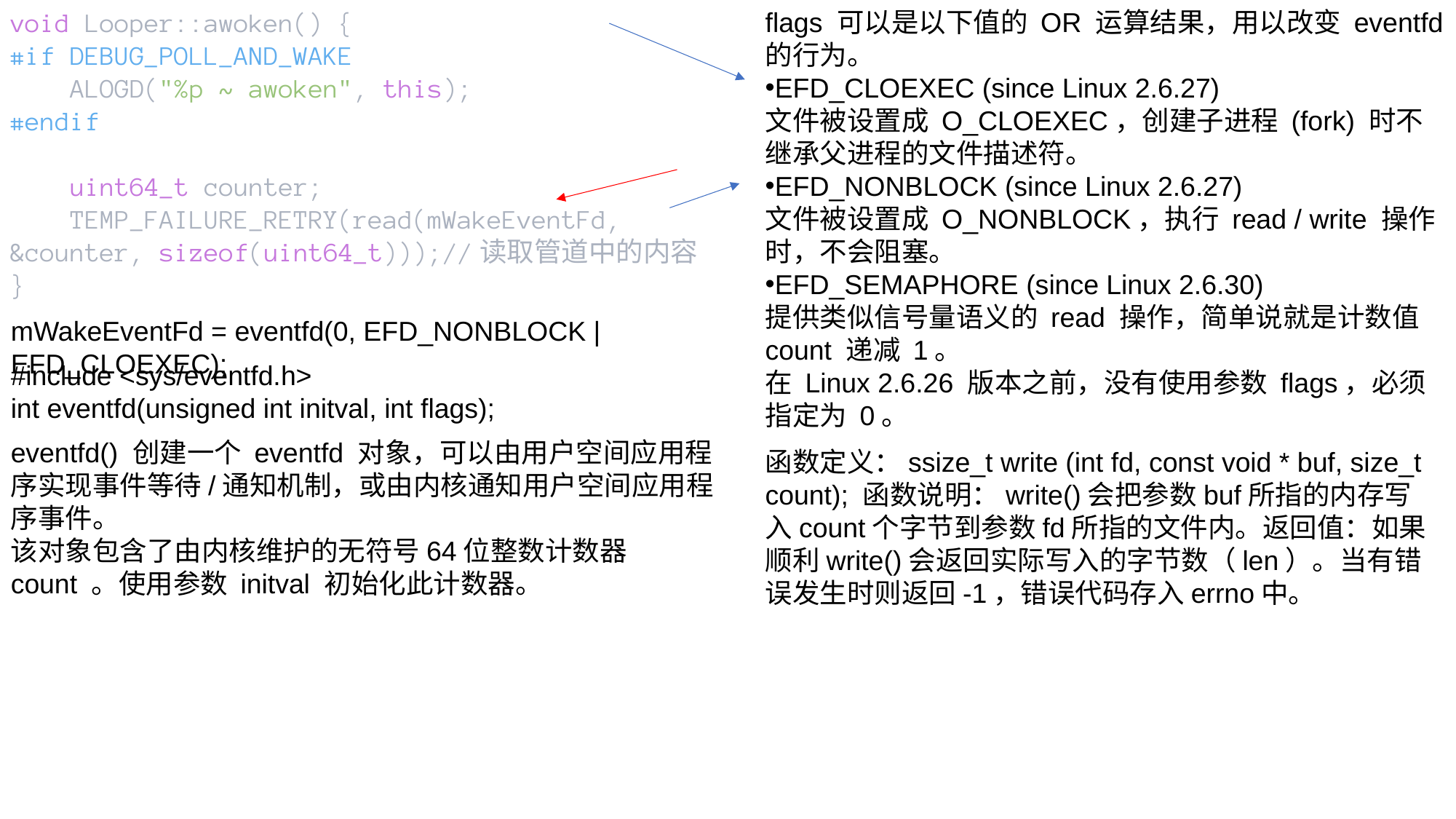

void Looper::awoken() {
#if DEBUG_POLL_AND_WAKE
    ALOGD("%p ~ awoken", this);
#endif

    uint64_t counter;
    TEMP_FAILURE_RETRY(read(mWakeEventFd, &counter, sizeof(uint64_t)));//读取管道中的内容
}
flags 可以是以下值的 OR 运算结果，用以改变 eventfd 的行为。
EFD_CLOEXEC (since Linux 2.6.27)
文件被设置成 O_CLOEXEC，创建子进程 (fork) 时不继承父进程的文件描述符。
EFD_NONBLOCK (since Linux 2.6.27)
文件被设置成 O_NONBLOCK，执行 read / write 操作时，不会阻塞。
EFD_SEMAPHORE (since Linux 2.6.30)
提供类似信号量语义的 read 操作，简单说就是计数值 count 递减 1。
在 Linux 2.6.26 版本之前，没有使用参数 flags，必须指定为 0。
mWakeEventFd = eventfd(0, EFD_NONBLOCK | EFD_CLOEXEC);
#include <sys/eventfd.h>
int eventfd(unsigned int initval, int flags);
eventfd() 创建一个 eventfd 对象，可以由用户空间应用程序实现事件等待/通知机制，或由内核通知用户空间应用程序事件。
该对象包含了由内核维护的无符号64位整数计数器 count 。使用参数 initval 初始化此计数器。
函数定义：ssize_t write (int fd, const void * buf, size_t count); 函数说明：write()会把参数buf所指的内存写入count个字节到参数fd所指的文件内。返回值：如果顺利write()会返回实际写入的字节数（len）。当有错误发生时则返回-1，错误代码存入errno中。